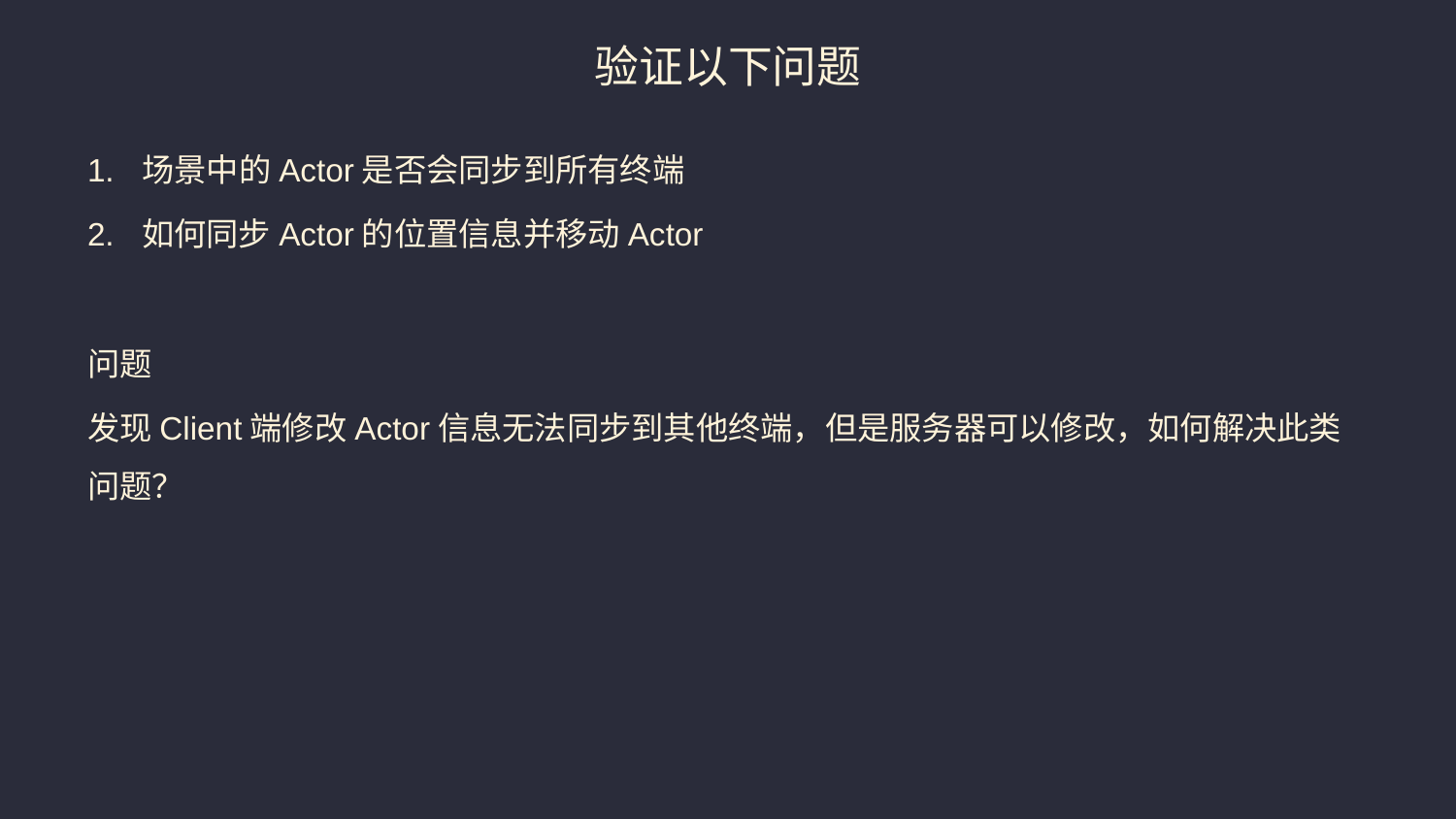

# 验证以下问题
场景中的Actor是否会同步到所有终端
如何同步Actor的位置信息并移动Actor

问题
发现Client端修改Actor信息无法同步到其他终端，但是服务器可以修改，如何解决此类问题？